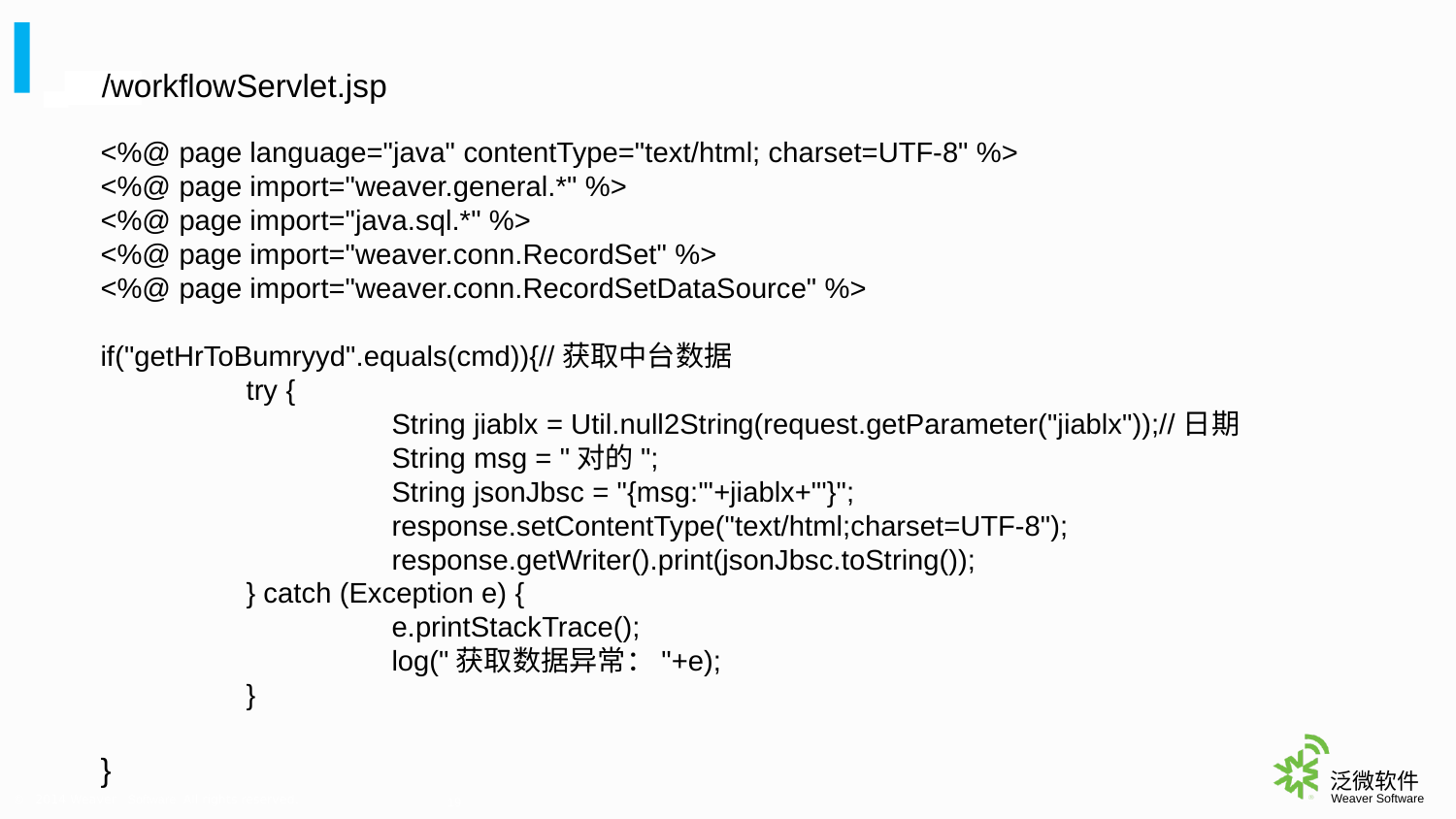

/workflowServlet.jsp
<%@ page language="java" contentType="text/html; charset=UTF-8" %>
<%@ page import="weaver.general.*" %>
<%@ page import="java.sql.*" %>
<%@ page import="weaver.conn.RecordSet" %>
<%@ page import="weaver.conn.RecordSetDataSource" %>

if("getHrToBumryyd".equals(cmd)){//获取中台数据
	try {
		String jiablx = Util.null2String(request.getParameter("jiablx"));//日期
		String msg = "对的";
		String jsonJbsc = "{msg:'"+jiablx+"'}";
		response.setContentType("text/html;charset=UTF-8");
		response.getWriter().print(jsonJbsc.toString());
	} catch (Exception e) {
		e.printStackTrace();
		log("获取数据异常："+e);
	}

}